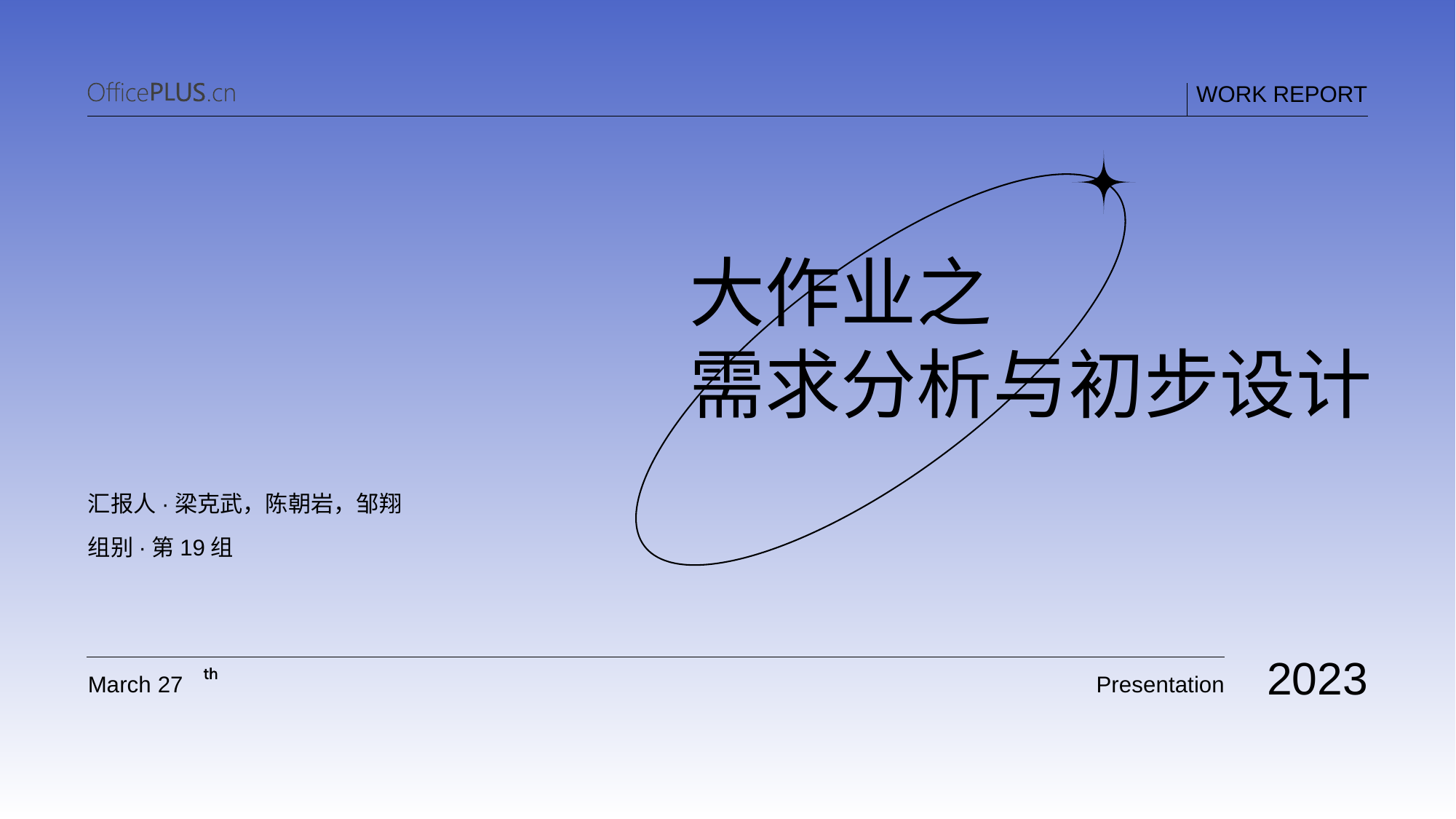

大作业之
需求分析与初步设计

汇报人·梁克武，陈朝岩，邹翔
组别·第19组
2023

March 27